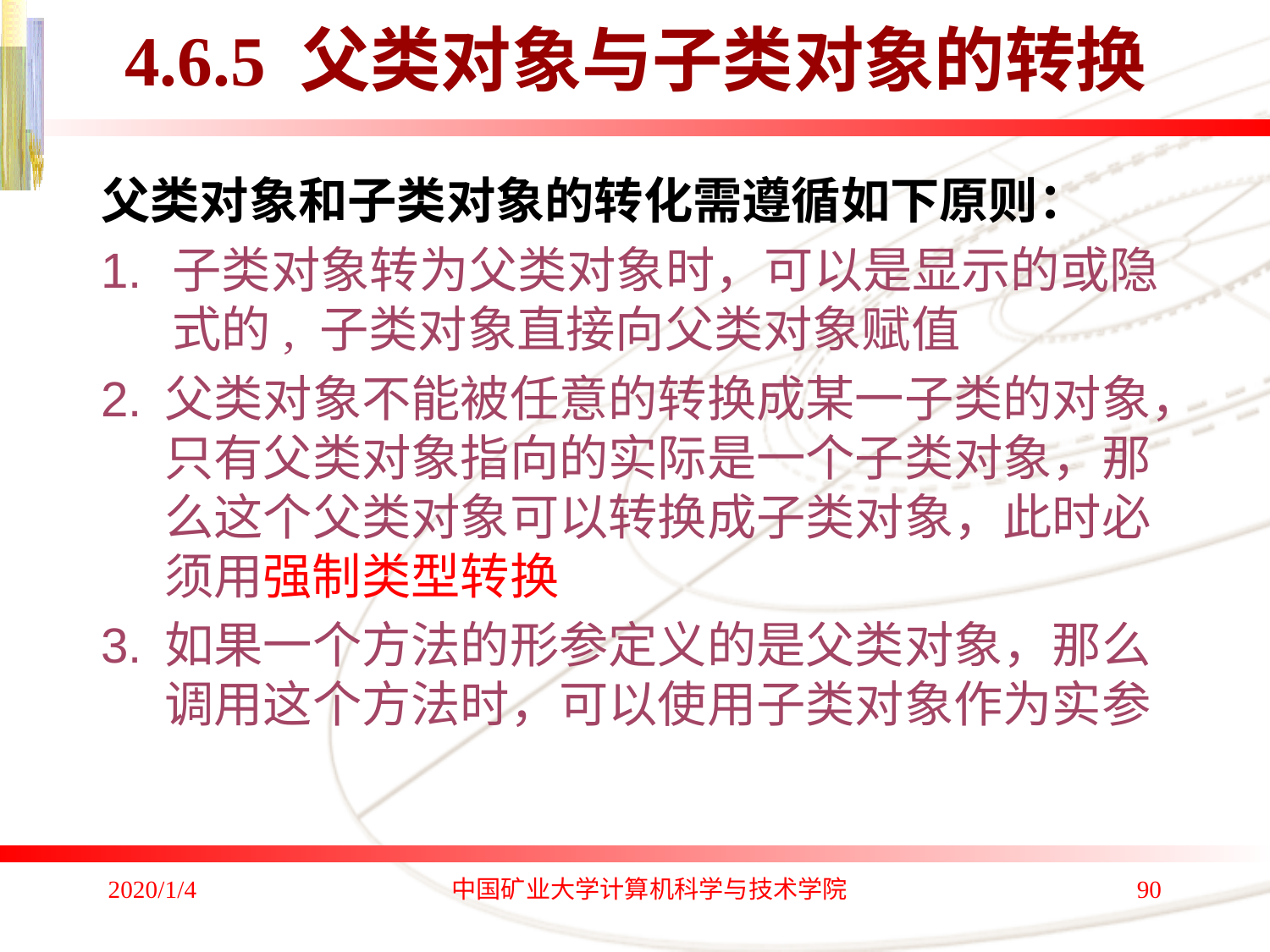

# 4.6.5 父类对象与子类对象的转换
父类对象和子类对象的转化需遵循如下原则：
子类对象转为父类对象时，可以是显示的或隐式的, 子类对象直接向父类对象赋值
父类对象不能被任意的转换成某一子类的对象，只有父类对象指向的实际是一个子类对象，那么这个父类对象可以转换成子类对象，此时必须用强制类型转换
如果一个方法的形参定义的是父类对象，那么调用这个方法时，可以使用子类对象作为实参
2020/1/4
中国矿业大学计算机科学与技术学院
90